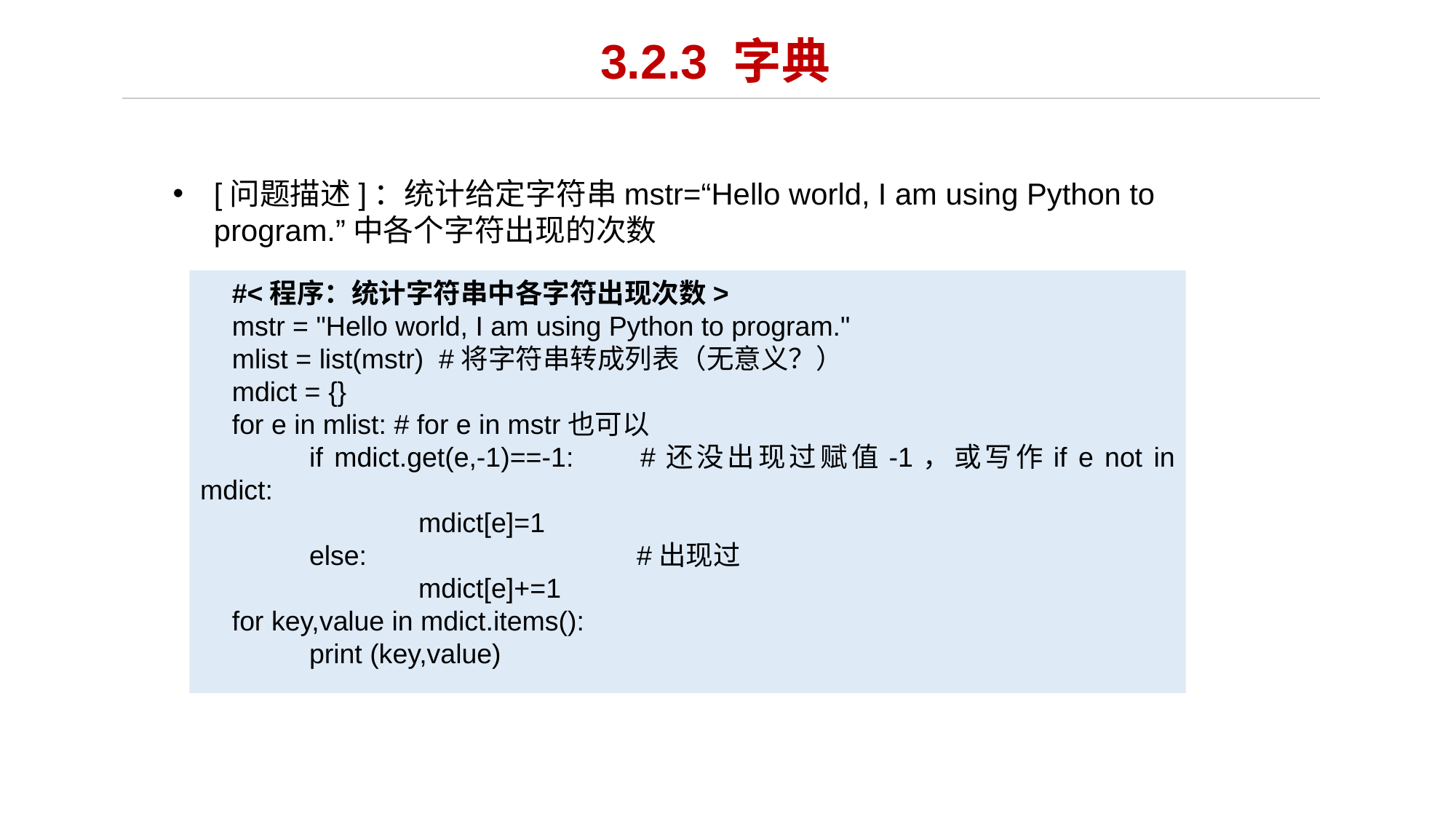

# 3.2.3 字典
[问题描述]：统计给定字符串mstr=“Hello world, I am using Python to program.”中各个字符出现的次数
#<程序：统计字符串中各字符出现次数>
mstr = "Hello world, I am using Python to program."
mlist = list(mstr)  #将字符串转成列表（无意义？）
mdict = {}
for e in mlist: # for e in mstr也可以
	if mdict.get(e,-1)==-1:	#还没出现过赋值-1，或写作if e not in mdict:
		mdict[e]=1
	else:			#出现过
		mdict[e]+=1
for key,value in mdict.items():
	print (key,value)